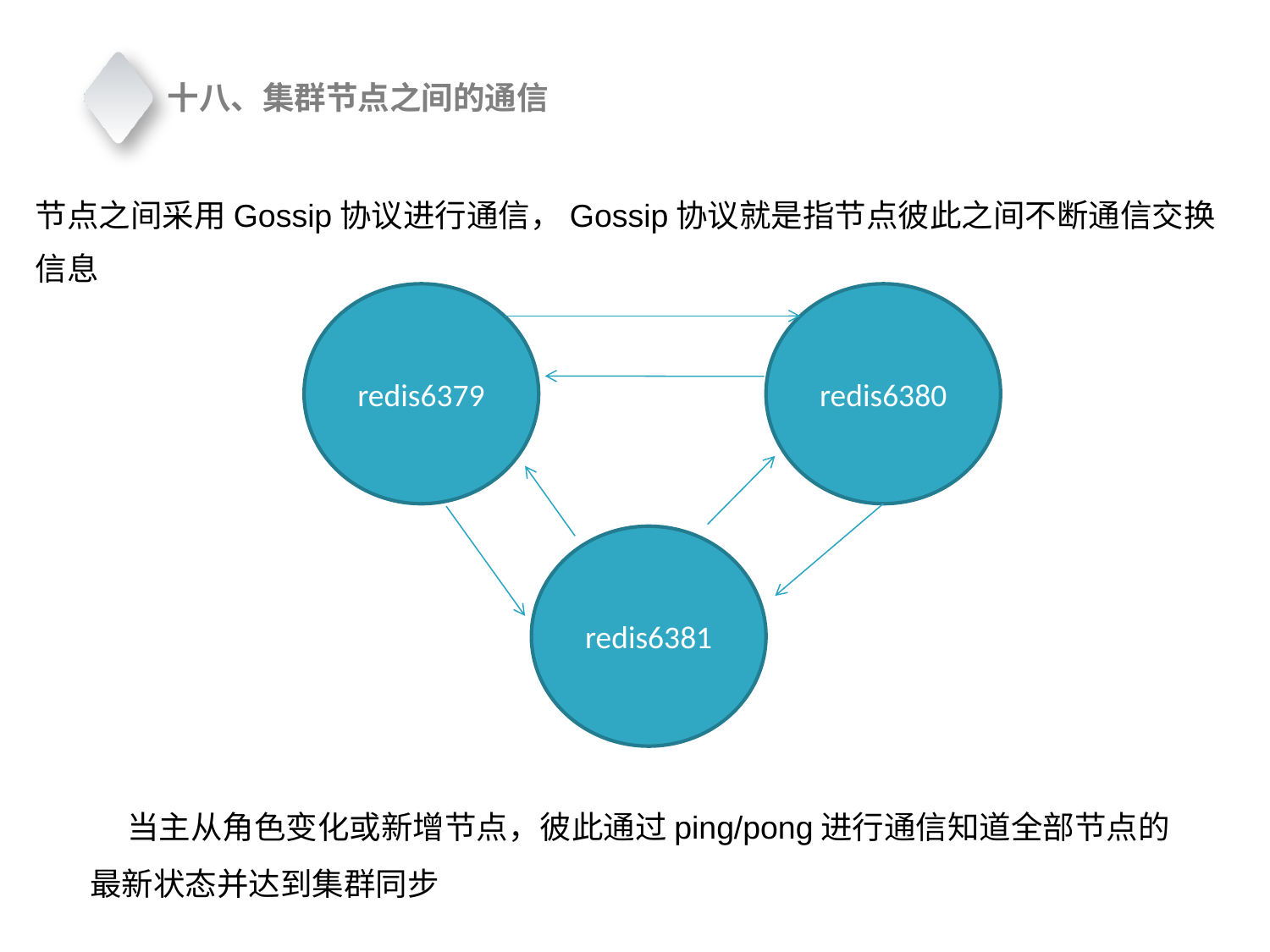

十八、集群节点之间的通信
节点之间采用Gossip协议进行通信，Gossip协议就是指节点彼此之间不断通信交换信息
redis6379
redis6380
redis6381
当主从角色变化或新增节点，彼此通过ping/pong进行通信知道全部节点的最新状态并达到集群同步